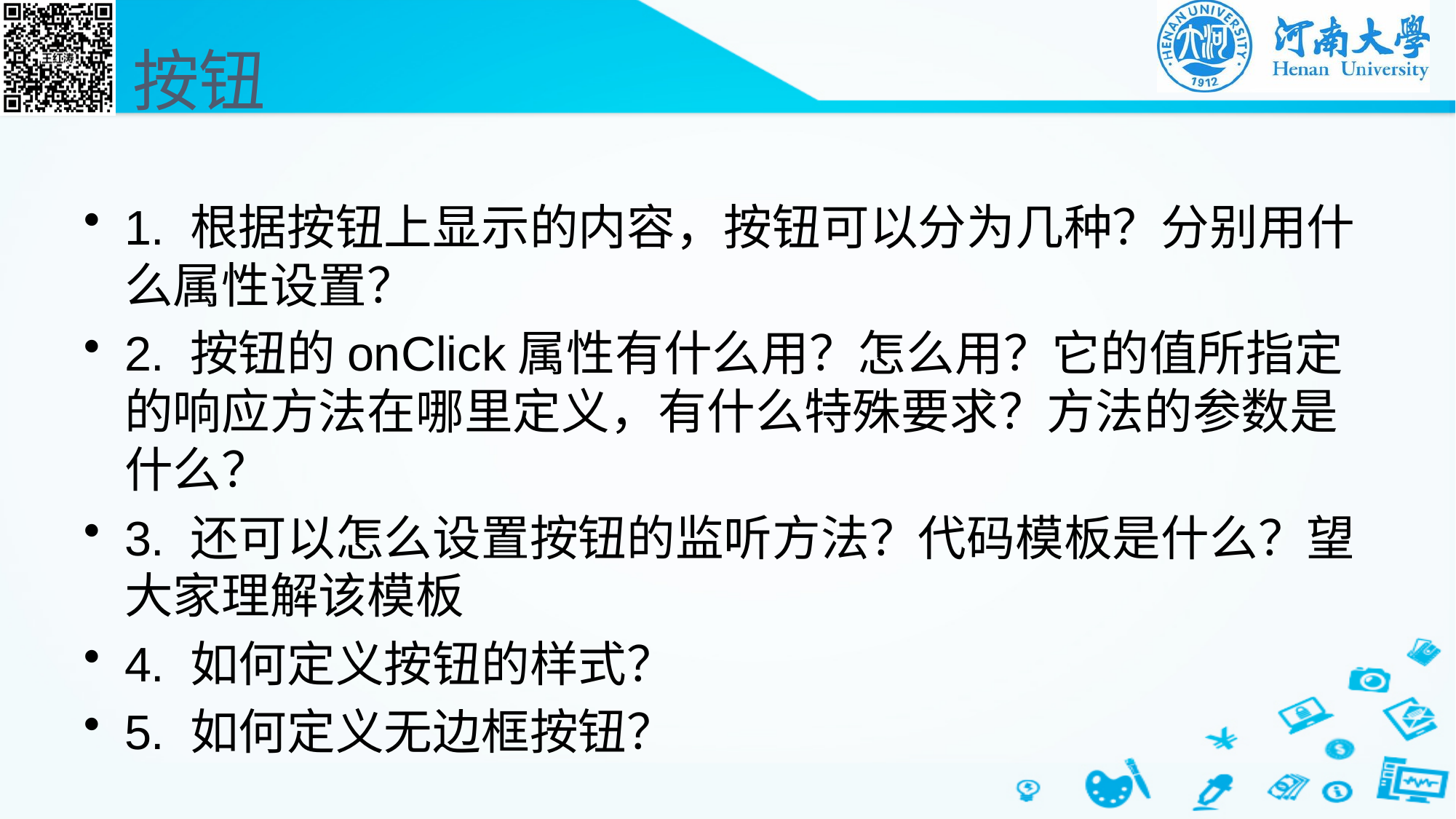

# 按钮
1. 根据按钮上显示的内容，按钮可以分为几种？分别用什么属性设置？
2. 按钮的onClick属性有什么用？怎么用？它的值所指定的响应方法在哪里定义，有什么特殊要求？方法的参数是什么？
3. 还可以怎么设置按钮的监听方法？代码模板是什么？望大家理解该模板
4. 如何定义按钮的样式？
5. 如何定义无边框按钮？